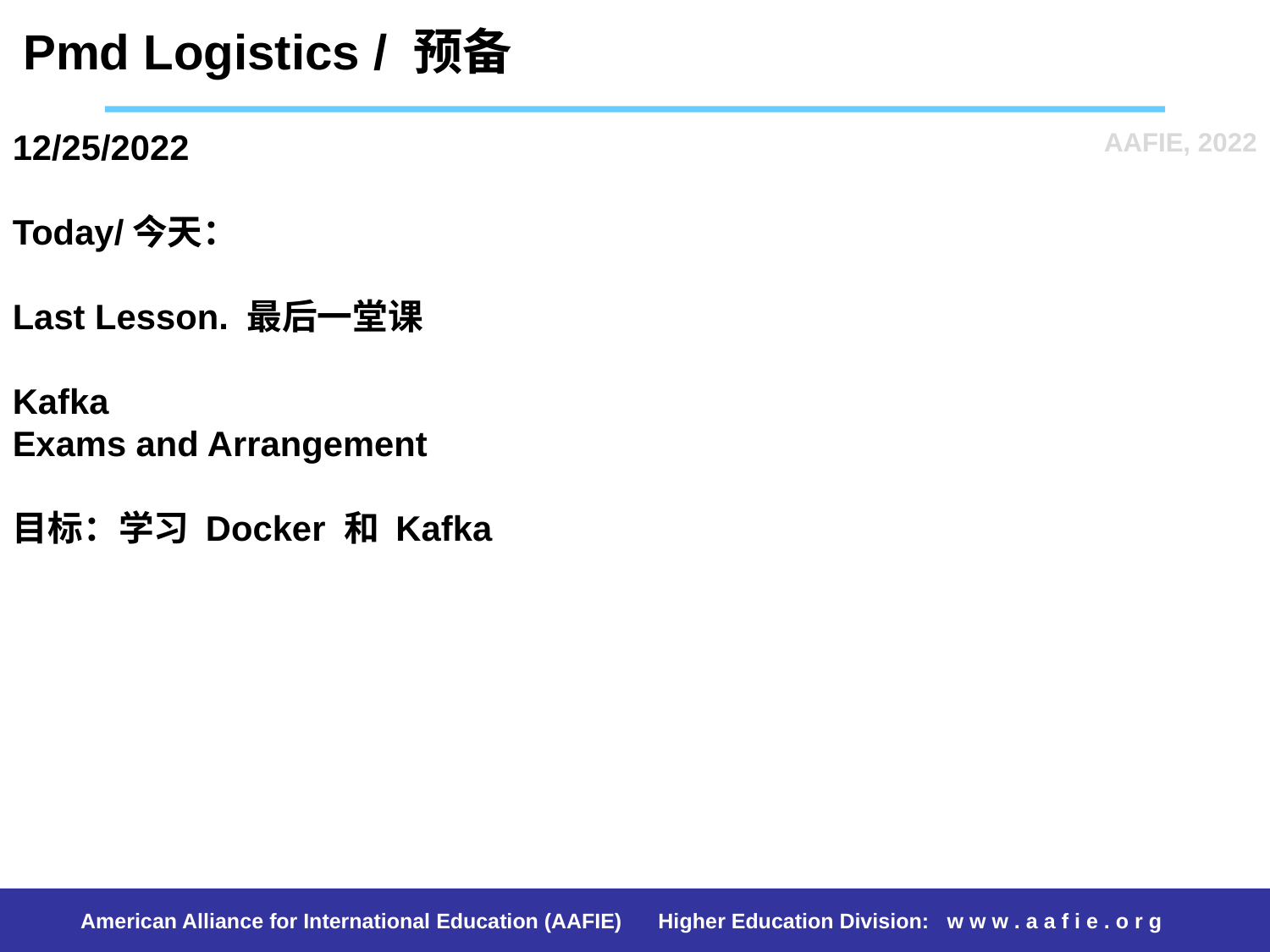

Pmd Logistics / 预备
# 12/25/2022 Today/今天： Last Lesson. 最后一堂课 Kafka Exams and Arrangement 目标：学习 Docker 和 Kafka
AAFIE, 2022